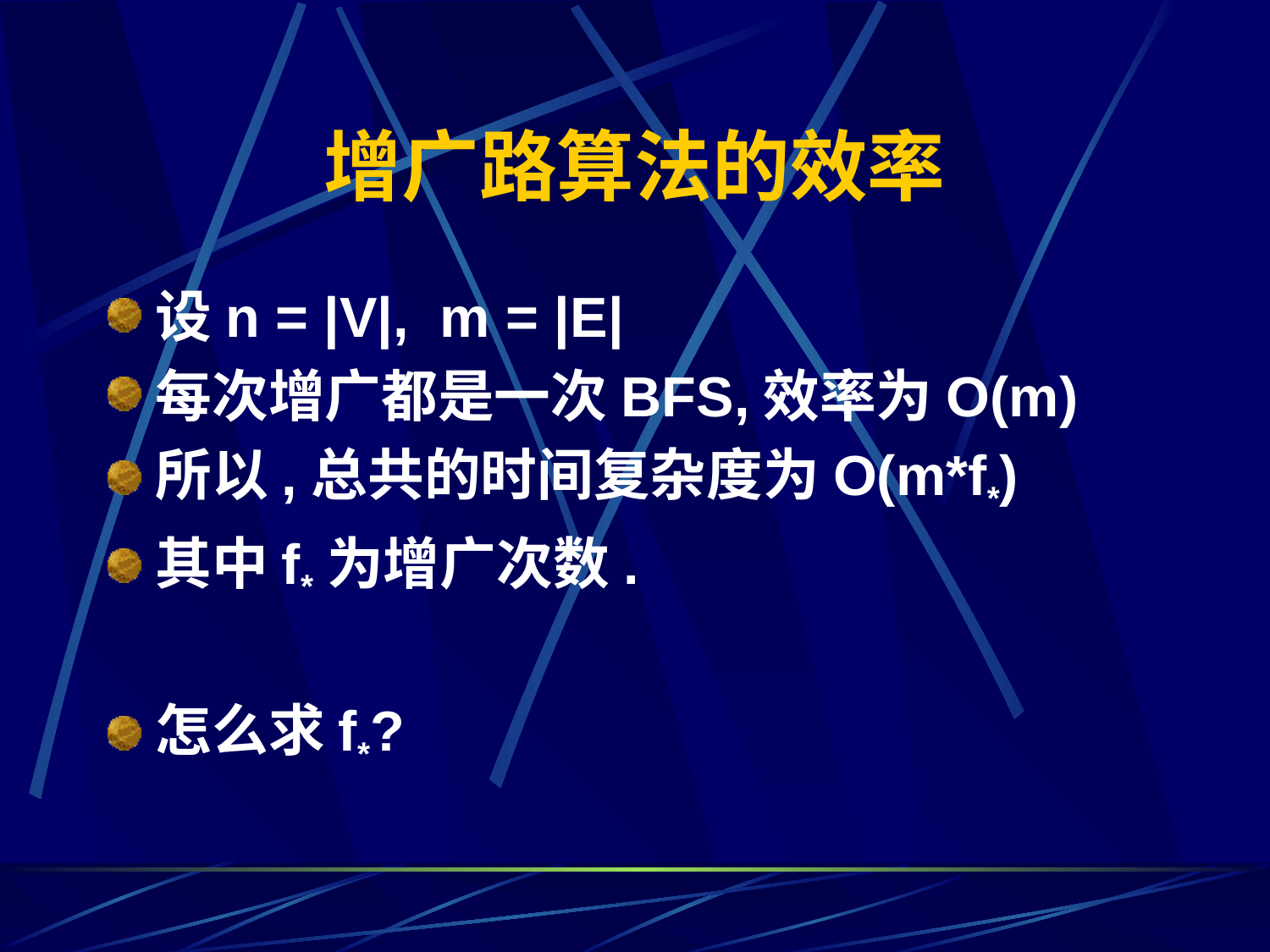

# 增广路算法的效率
设n = |V|,  m = |E|
每次增广都是一次BFS,效率为O(m)
所以,总共的时间复杂度为O(m*f*)
其中f*为增广次数.

怎么求f*?